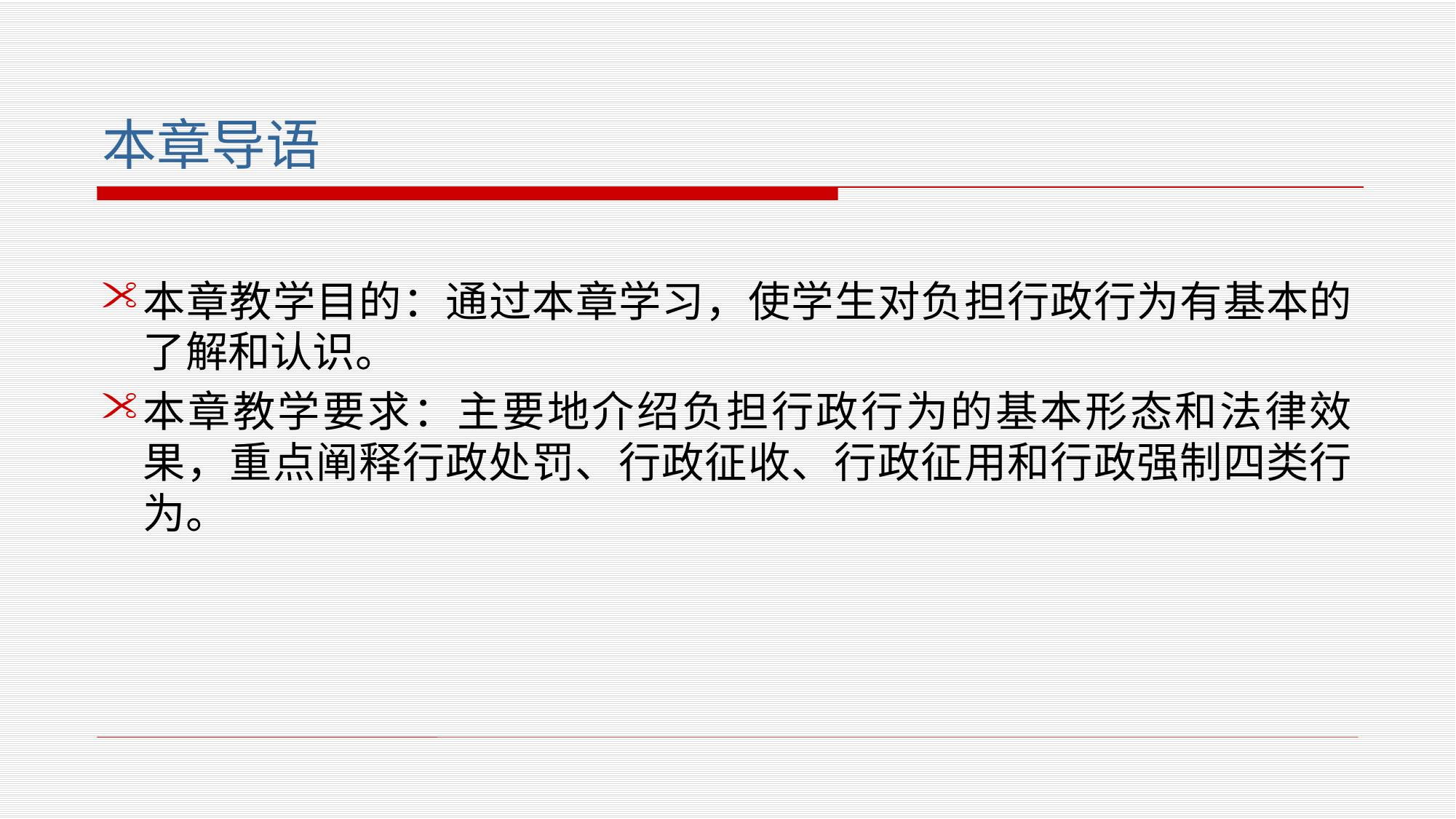

# 本章导语

本章教学目的：通过本章学习，使学生对负担行政行为有基本的了解和认识。
本章教学要求：主要地介绍负担行政行为的基本形态和法律效果，重点阐释行政处罚、行政征收、行政征用和行政强制四类行为。